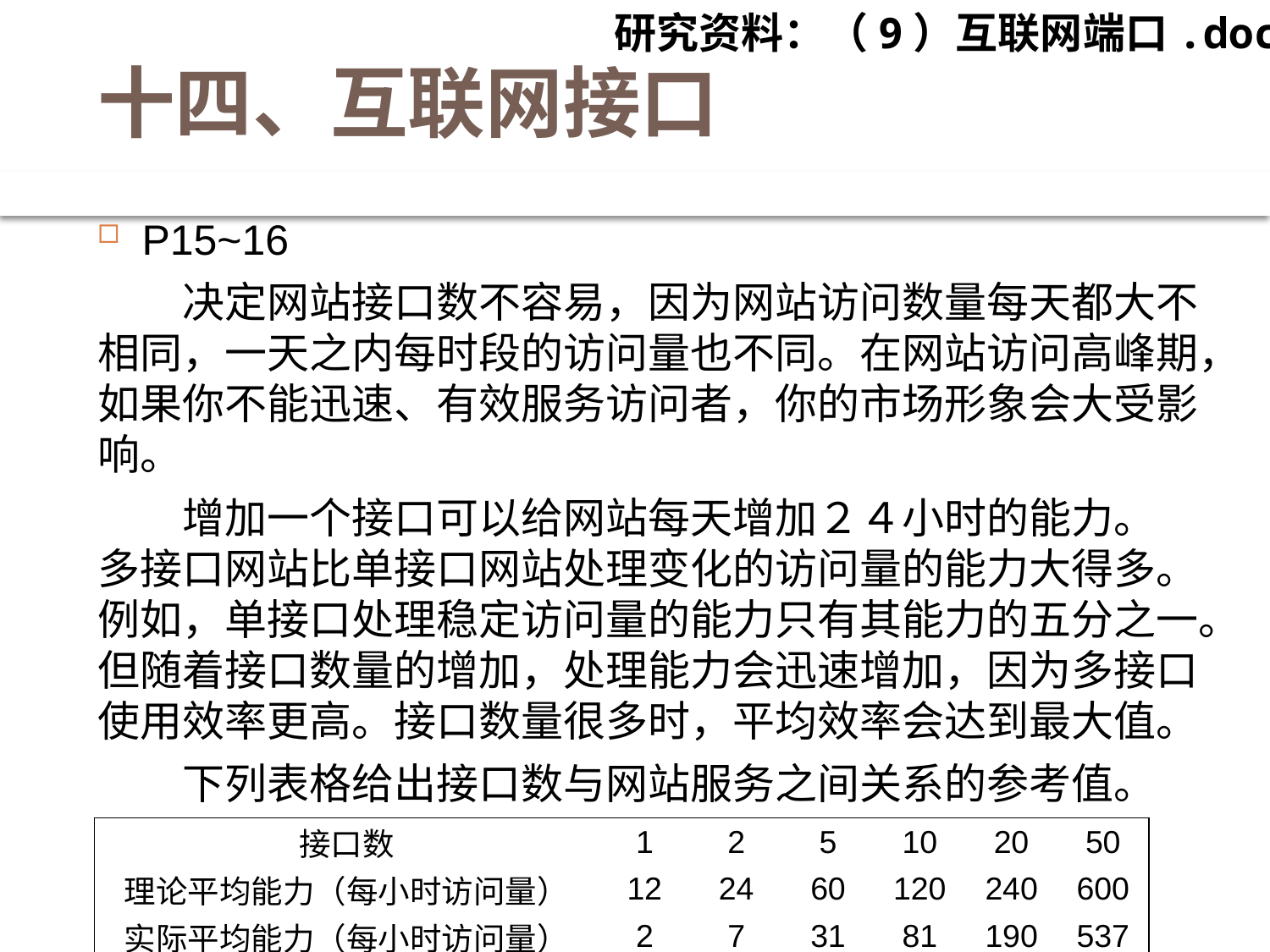

研究资料：（9）互联网端口.doc
# 十四、互联网接口
P15~16
　　决定网站接口数不容易，因为网站访问数量每天都大不相同，一天之内每时段的访问量也不同。在网站访问高峰期，如果你不能迅速、有效服务访问者，你的市场形象会大受影响。
　　增加一个接口可以给网站每天增加２４小时的能力。　多接口网站比单接口网站处理变化的访问量的能力大得多。例如，单接口处理稳定访问量的能力只有其能力的五分之一。但随着接口数量的增加，处理能力会迅速增加，因为多接口使用效率更高。接口数量很多时，平均效率会达到最大值。
　　下列表格给出接口数与网站服务之间关系的参考值。

| 接口数 | 1 | 2 | 5 | 10 | 20 | 50 |
| --- | --- | --- | --- | --- | --- | --- |
| 理论平均能力（每小时访问量） | 12 | 24 | 60 | 120 | 240 | 600 |
| 实际平均能力（每小时访问量） | 2 | 7 | 31 | 81 | 190 | 537 |